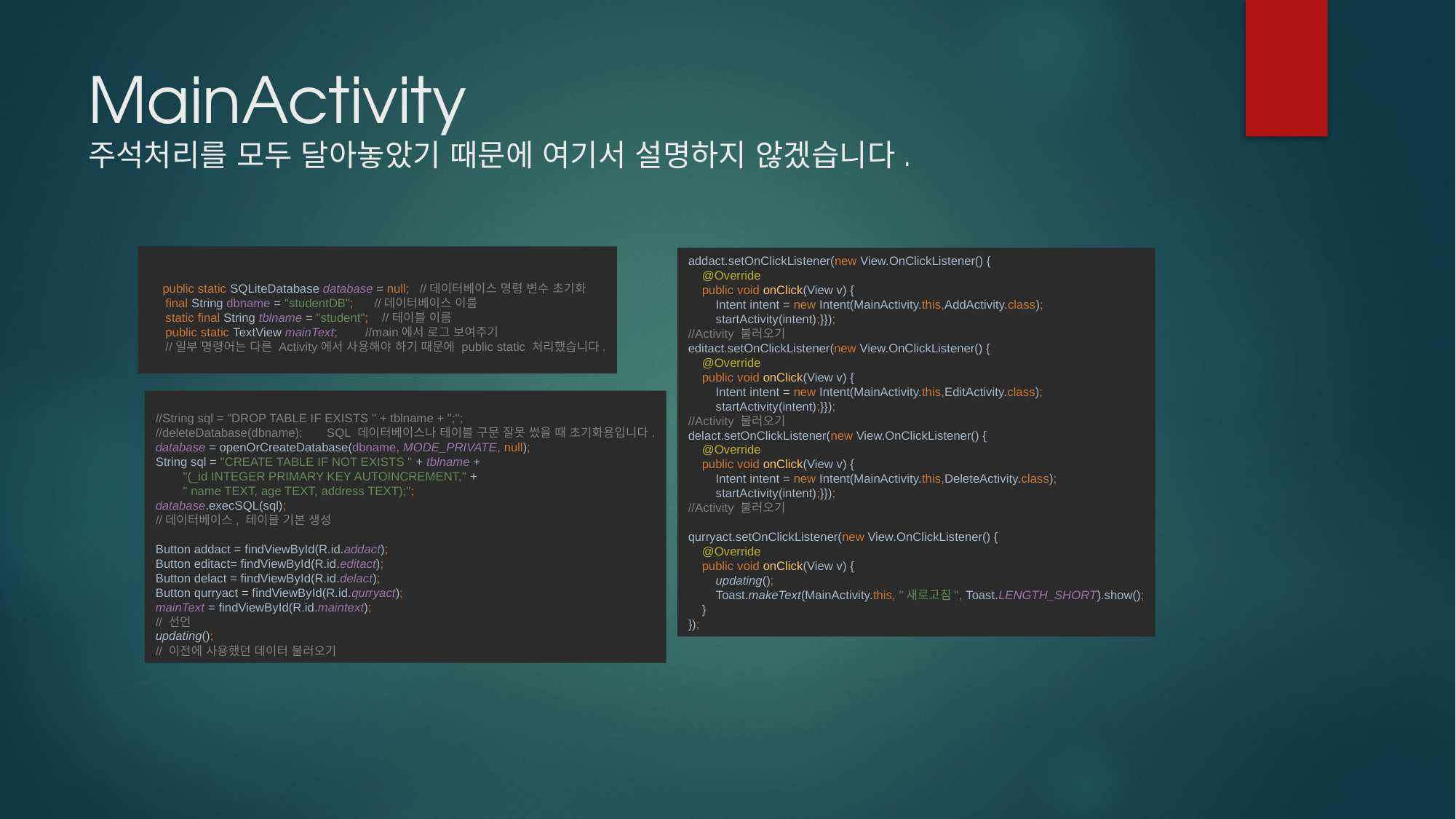

# MainActivity 주석처리를 모두 달아놓았기 때문에 여기서 설명하지 않겠습니다.
    public static SQLiteDatabase database = null;   //데이터베이스 명령 변수 초기화
    final String dbname = "studentDB";      //데이터베이스 이름
    static final String tblname = "student";    //테이블 이름
    public static TextView mainText;        //main에서 로그 보여주기
    //일부 명령어는 다른 Activity에서 사용해야 하기 때문에 public static 처리했습니다.

addact.setOnClickListener(new View.OnClickListener() {
    @Override
    public void onClick(View v) {
        Intent intent = new Intent(MainActivity.this,AddActivity.class);
        startActivity(intent);}});
//Activity 불러오기
editact.setOnClickListener(new View.OnClickListener() {
    @Override
    public void onClick(View v) {
        Intent intent = new Intent(MainActivity.this,EditActivity.class);
        startActivity(intent);}});
//Activity 불러오기
delact.setOnClickListener(new View.OnClickListener() {
    @Override
    public void onClick(View v) {
        Intent intent = new Intent(MainActivity.this,DeleteActivity.class);
        startActivity(intent);}});
//Activity 불러오기
qurryact.setOnClickListener(new View.OnClickListener() {
    @Override
    public void onClick(View v) {
        updating();
        Toast.makeText(MainActivity.this, "새로고침", Toast.LENGTH_SHORT).show();
    }
});

//String sql = "DROP TABLE IF EXISTS " + tblname + ";";
//deleteDatabase(dbname);       SQL 데이터베이스나 테이블 구문 잘못 썼을 때 초기화용입니다.
database = openOrCreateDatabase(dbname, MODE_PRIVATE, null);
String sql = "CREATE TABLE IF NOT EXISTS " + tblname +
        "(_id INTEGER PRIMARY KEY AUTOINCREMENT," +
        " name TEXT, age TEXT, address TEXT);";
database.execSQL(sql);
//데이터베이스, 테이블 기본 생성
Button addact = findViewById(R.id.addact);
Button editact= findViewById(R.id.editact);
Button delact = findViewById(R.id.delact);
Button qurryact = findViewById(R.id.qurryact);
mainText = findViewById(R.id.maintext);
// 선언
updating();
// 이전에 사용했던 데이터 불러오기